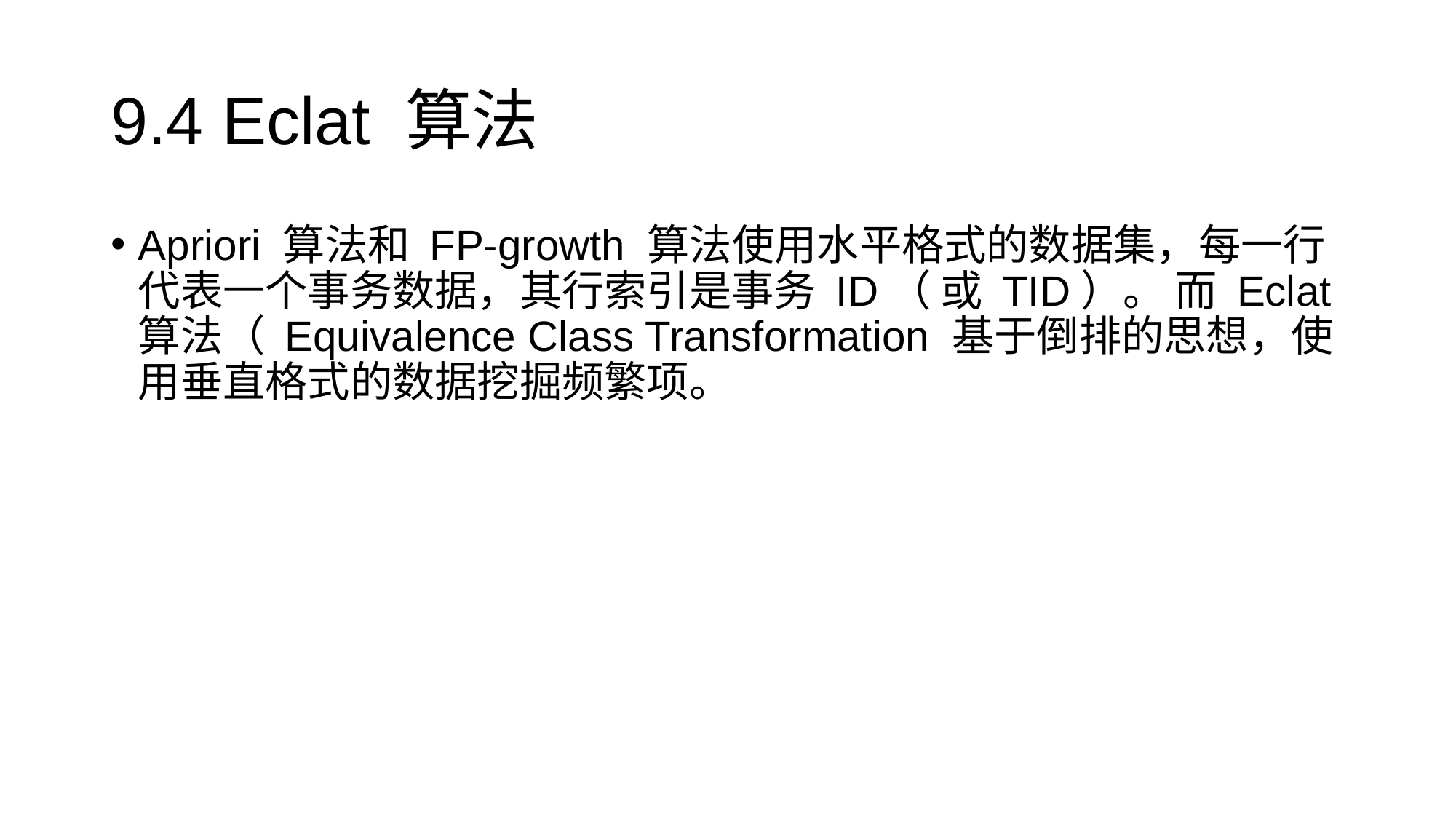

# 9.4 Eclat 算法
Apriori 算法和 FP-growth 算法使用水平格式的数据集，每一行代表一个事务数据，其行索引是事务 ID（ 或 TID）。 而 Eclat 算法（ Equivalence Class Transformation 基于倒排的思想，使用垂直格式的数据挖掘频繁项。